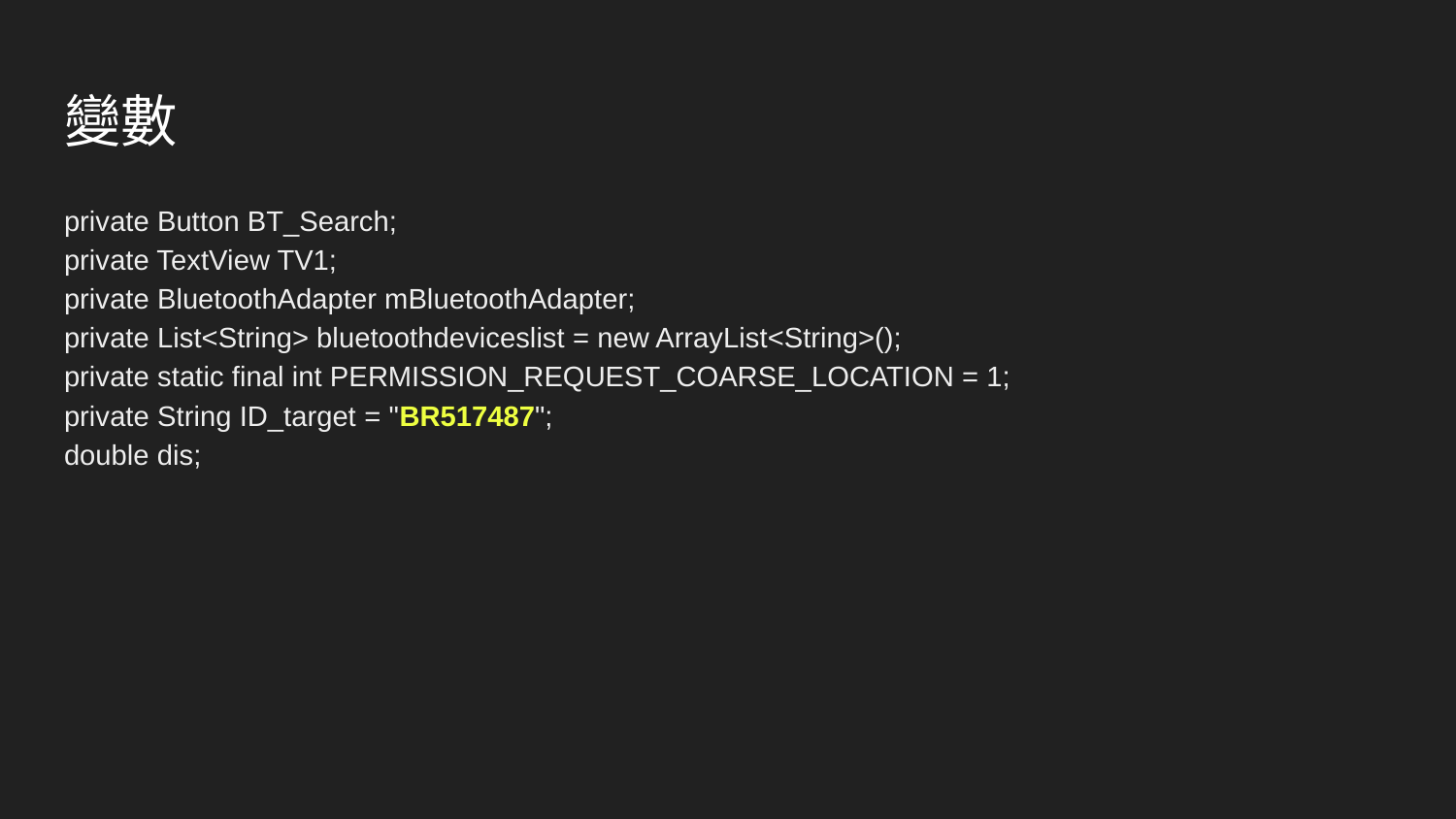

# 變數
private Button BT_Search;
private TextView TV1;
private BluetoothAdapter mBluetoothAdapter;
private List<String> bluetoothdeviceslist = new ArrayList<String>();
private static final int PERMISSION_REQUEST_COARSE_LOCATION = 1;
private String ID_target = "BR517487";
double dis;